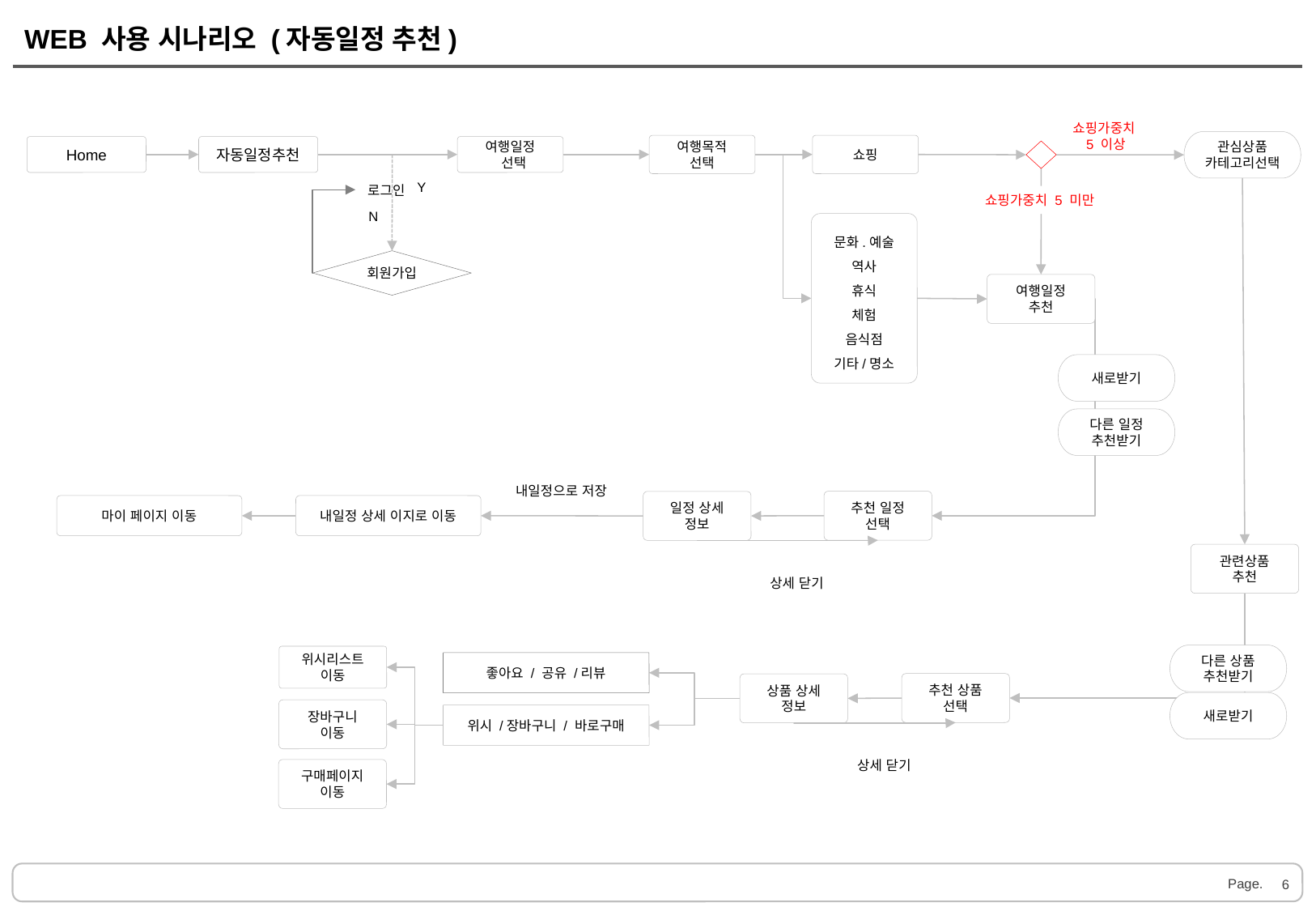

WEB 사용 시나리오 (자동일정 추천)
쇼핑가중치
 5 이상
관심상품
카테고리선택
쇼핑
여행목적
선택
여행일정
 선택
자동일정추천
Home

Y
로그인
쇼핑가중치 5 미만
N
문화.예술
역사
휴식
체험
음식점
기타/명소
회원가입
여행일정
추천
새로받기
다른 일정
추천받기
내일정으로 저장
추천 일정
선택
일정 상세
정보
마이 페이지 이동
내일정 상세 이지로 이동
관련상품
추천
상세 닫기
다른 상품
추천받기
위시리스트
이동
좋아요 / 공유 /리뷰
추천 상품
선택
상품 상세
정보
새로받기
장바구니
이동
위시 /장바구니 / 바로구매
상세 닫기
구매페이지 이동
6